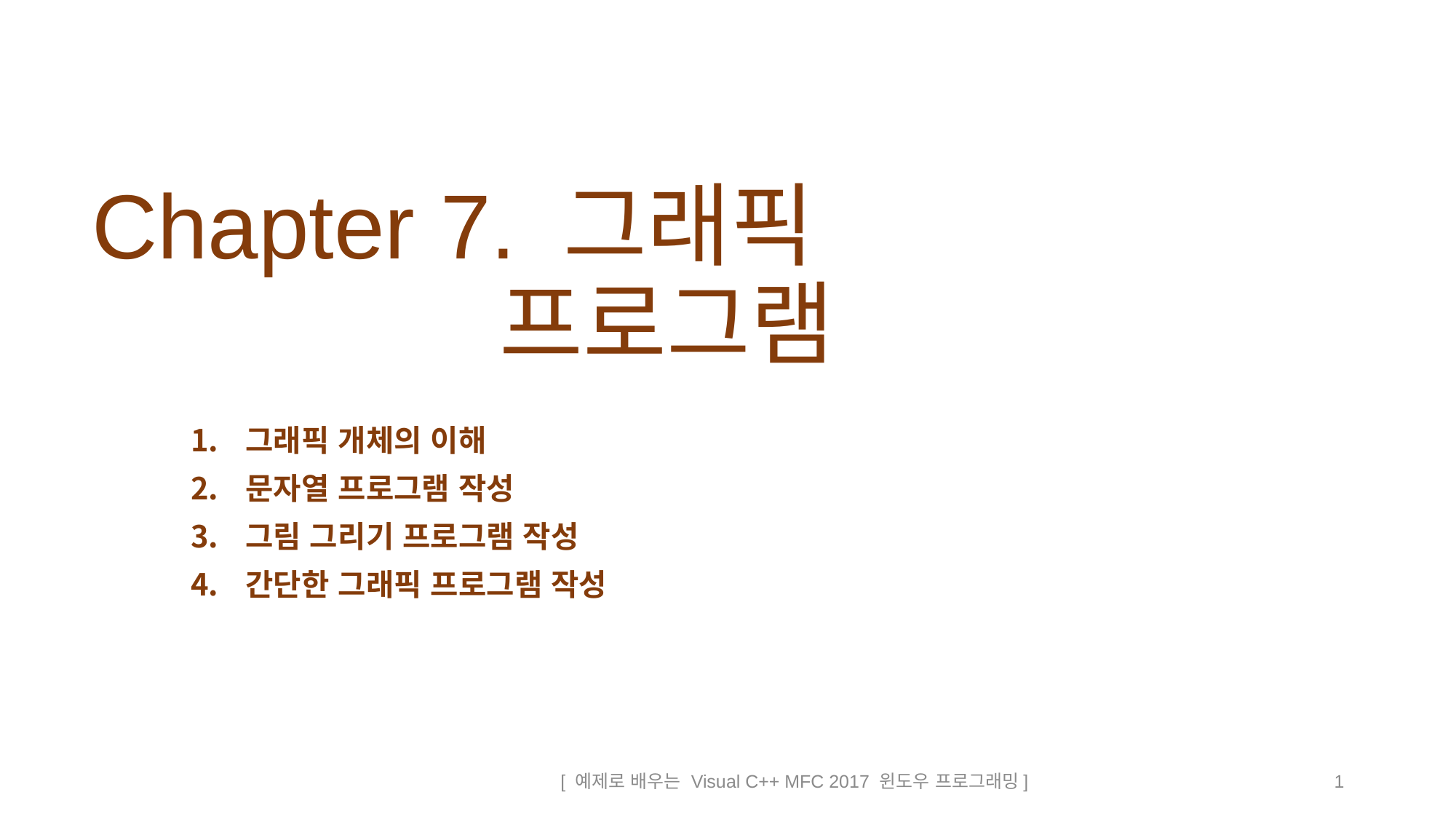

# Chapter 7. 그래픽 프로그램
그래픽 개체의 이해
문자열 프로그램 작성
그림 그리기 프로그램 작성
간단한 그래픽 프로그램 작성
[ 예제로 배우는 Visual C++ MFC 2017 윈도우 프로그래밍]
1